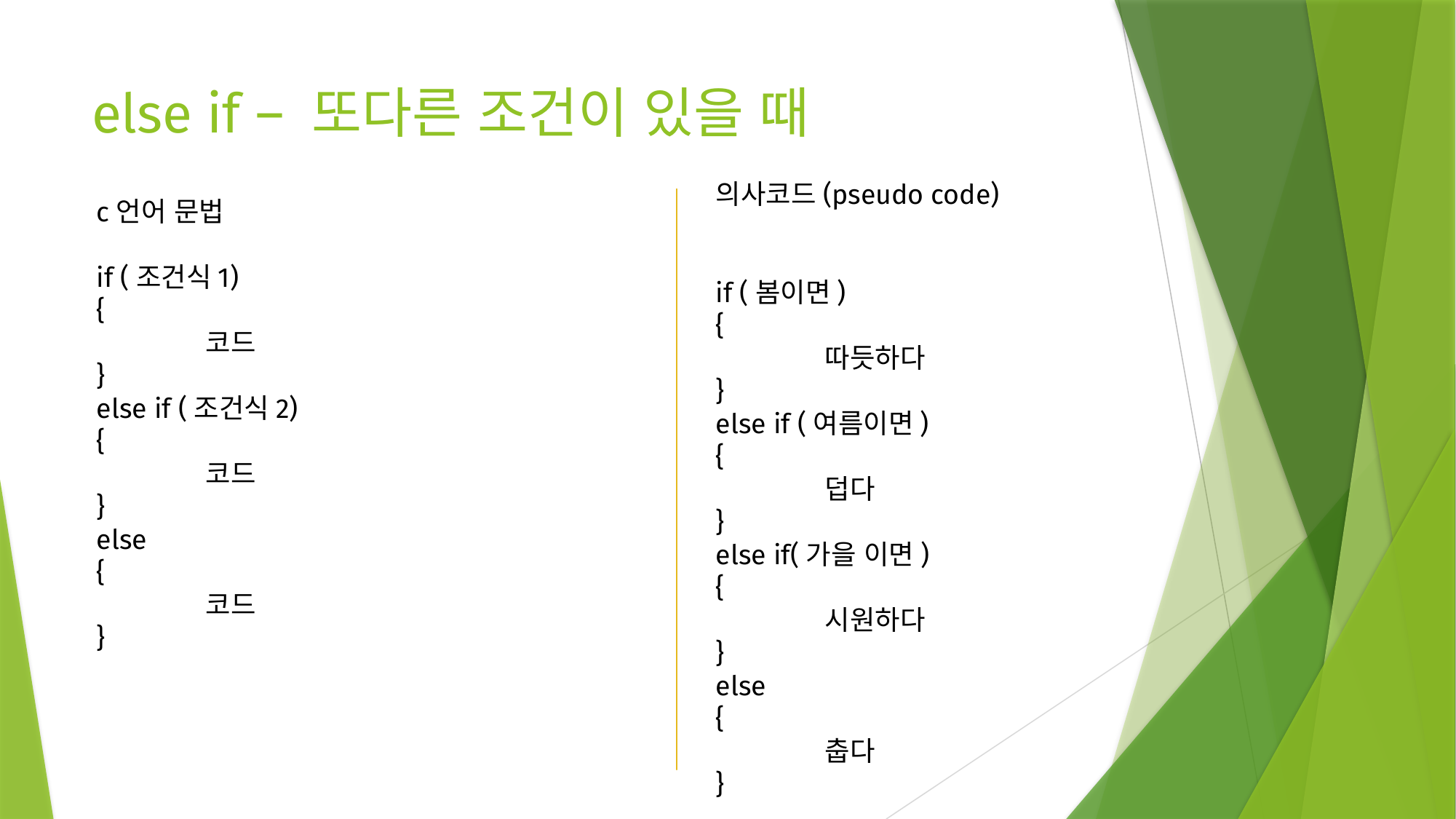

# else if – 또다른 조건이 있을 때
의사코드(pseudo code)

if (봄이면)
{
	따듯하다
}
else if (여름이면)
{
	덥다
}
else if(가을 이면)
{
	시원하다
}
else
{
	춥다
}
c언어 문법

if (조건식1)
{
	코드
}
else if (조건식2)
{
	코드
}
else
{
	코드
}